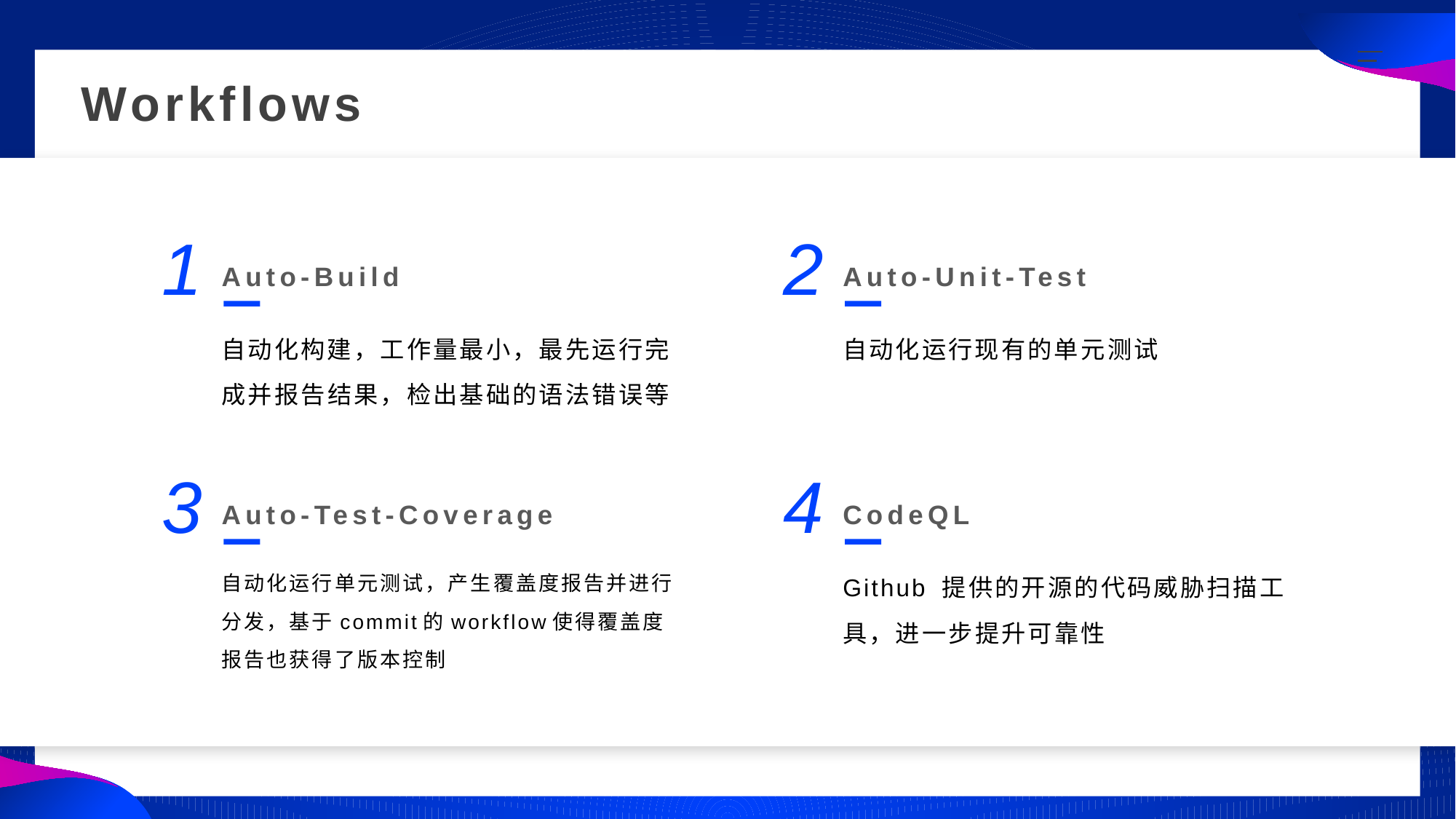

Workflows

1
2
Auto-Build
Auto-Unit-Test

自动化构建，工作量最小，最先运行完成并报告结果，检出基础的语法错误等
自动化运行现有的单元测试
3
4
Auto-Test-Coverage
CodeQL

自动化运行单元测试，产生覆盖度报告并进行分发，基于commit的workflow使得覆盖度报告也获得了版本控制
Github 提供的开源的代码威胁扫描工具，进一步提升可靠性